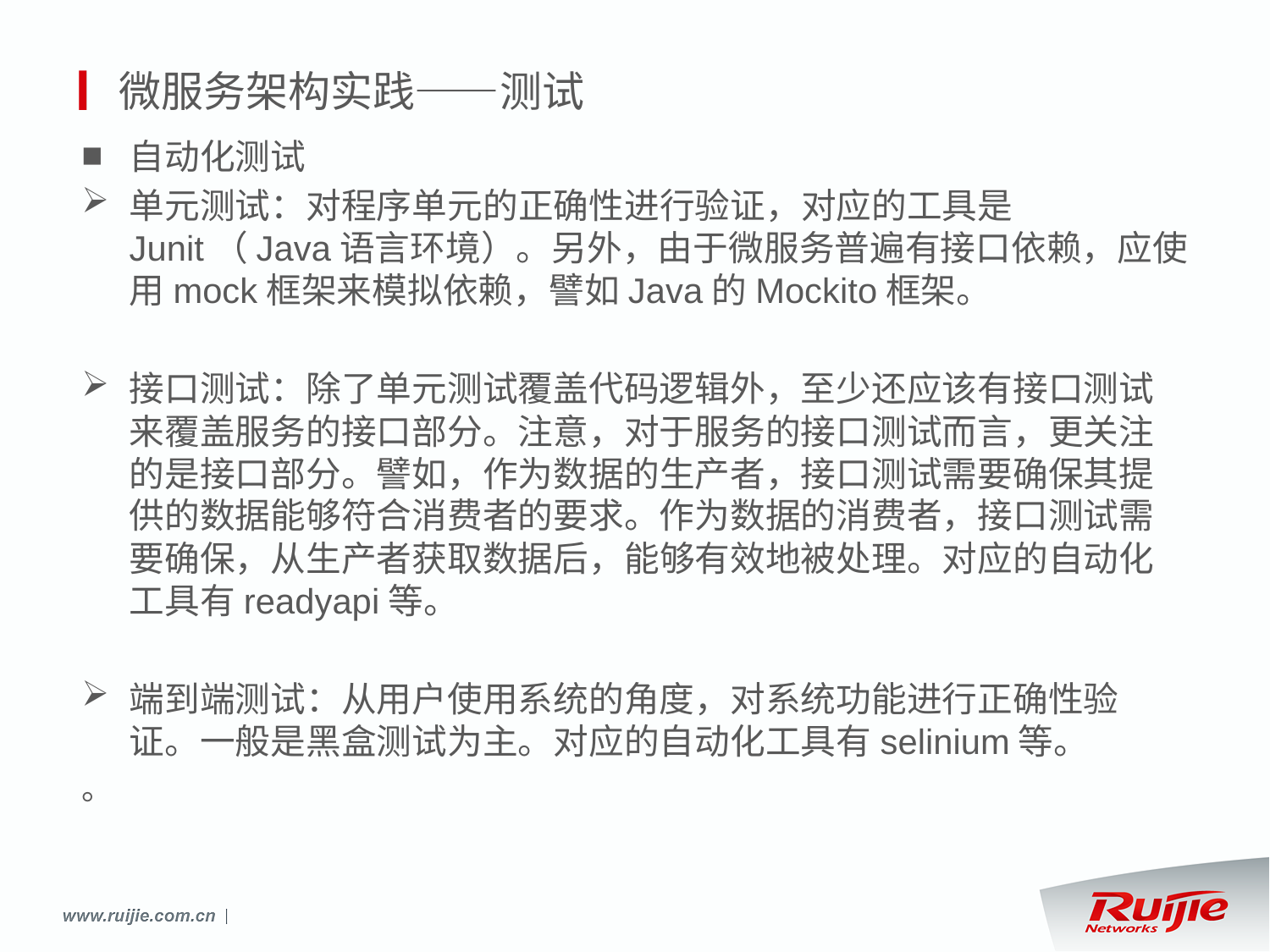

# 微服务架构实践——测试
自动化测试
单元测试：对程序单元的正确性进行验证，对应的工具是Junit（Java语言环境）。另外，由于微服务普遍有接口依赖，应使用mock框架来模拟依赖，譬如Java的Mockito框架。

接口测试：除了单元测试覆盖代码逻辑外，至少还应该有接口测试来覆盖服务的接口部分。注意，对于服务的接口测试而言，更关注的是接口部分。譬如，作为数据的生产者，接口测试需要确保其提供的数据能够符合消费者的要求。作为数据的消费者，接口测试需要确保，从生产者获取数据后，能够有效地被处理。对应的自动化工具有readyapi等。

端到端测试：从用户使用系统的角度，对系统功能进行正确性验证。一般是黑盒测试为主。对应的自动化工具有selinium等。
。